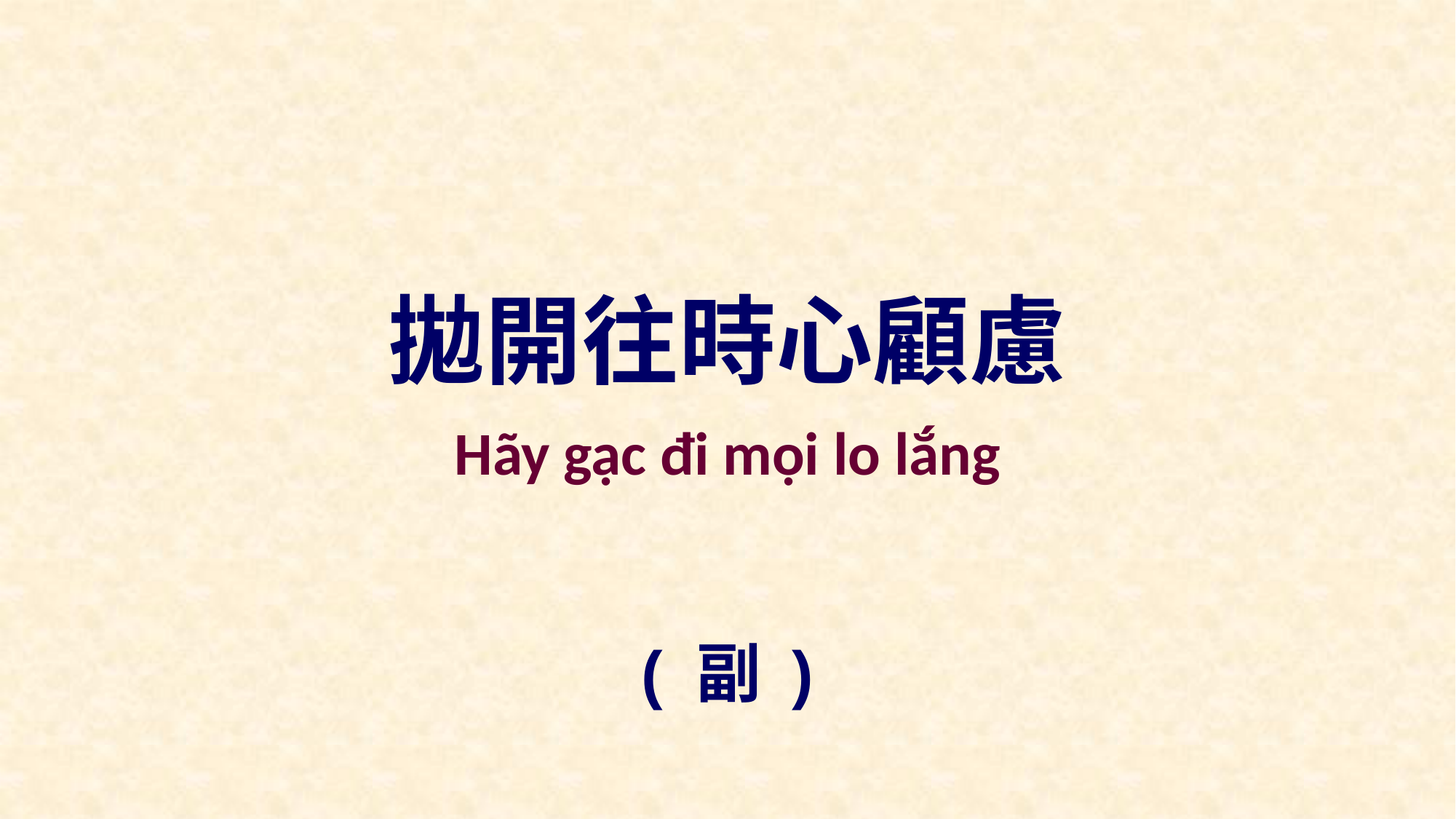

拋開往時心顧慮
Hãy gạc đi mọi lo lắng
( 副 )